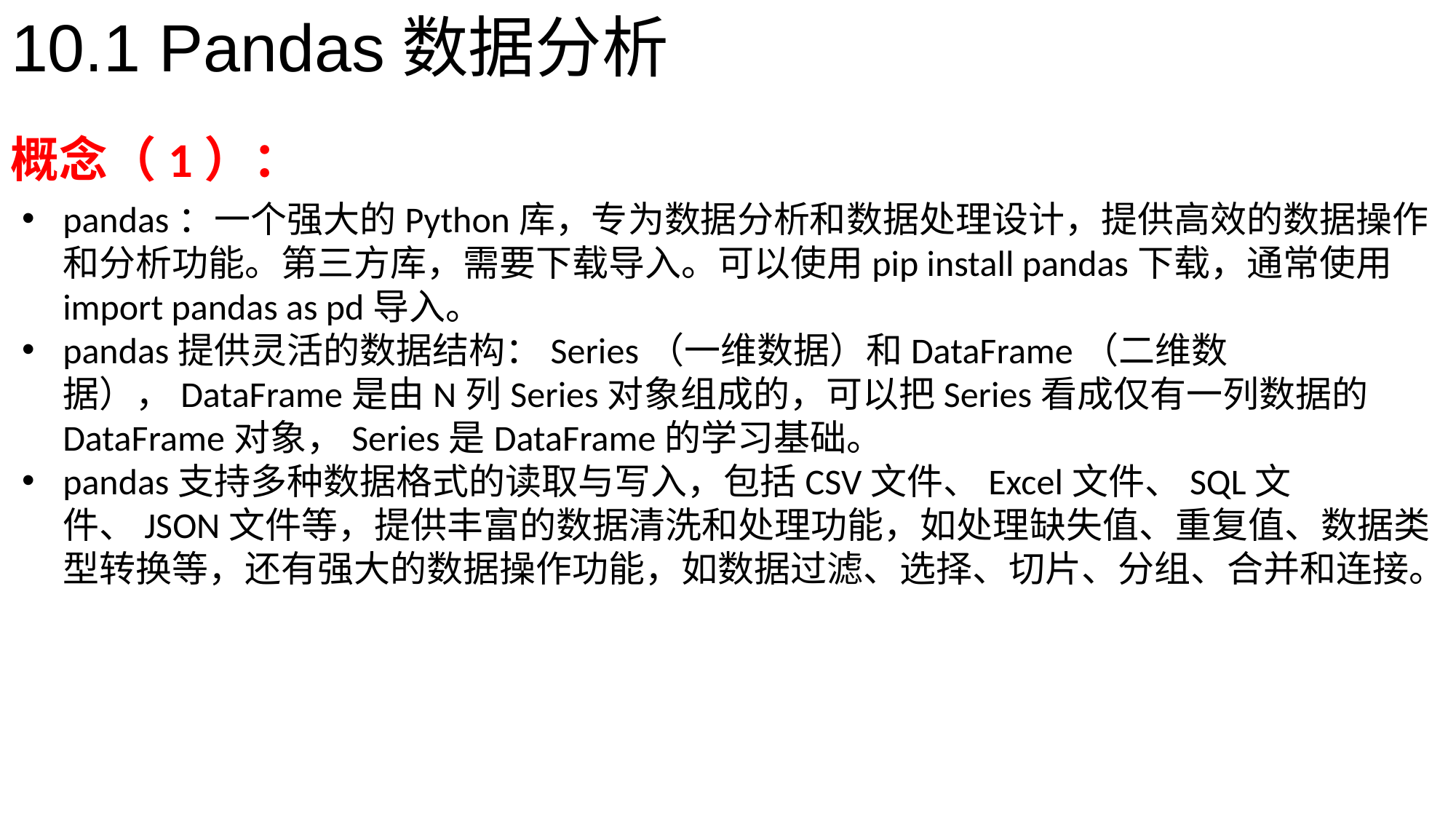

# 10.1 Pandas数据分析
概念（1）：
pandas：一个强大的Python库，专为数据分析和数据处理设计，提供高效的数据操作和分析功能。第三方库，需要下载导入。可以使用pip install pandas下载，通常使用import pandas as pd导入。
pandas提供灵活的数据结构：Series（一维数据）和DataFrame（二维数据），DataFrame是由N列Series对象组成的，可以把Series看成仅有一列数据的DataFrame对象，Series是DataFrame的学习基础。
pandas支持多种数据格式的读取与写入，包括CSV文件、Excel文件、SQL文件、JSON文件等，提供丰富的数据清洗和处理功能，如处理缺失值、重复值、数据类型转换等，还有强大的数据操作功能，如数据过滤、选择、切片、分组、合并和连接。